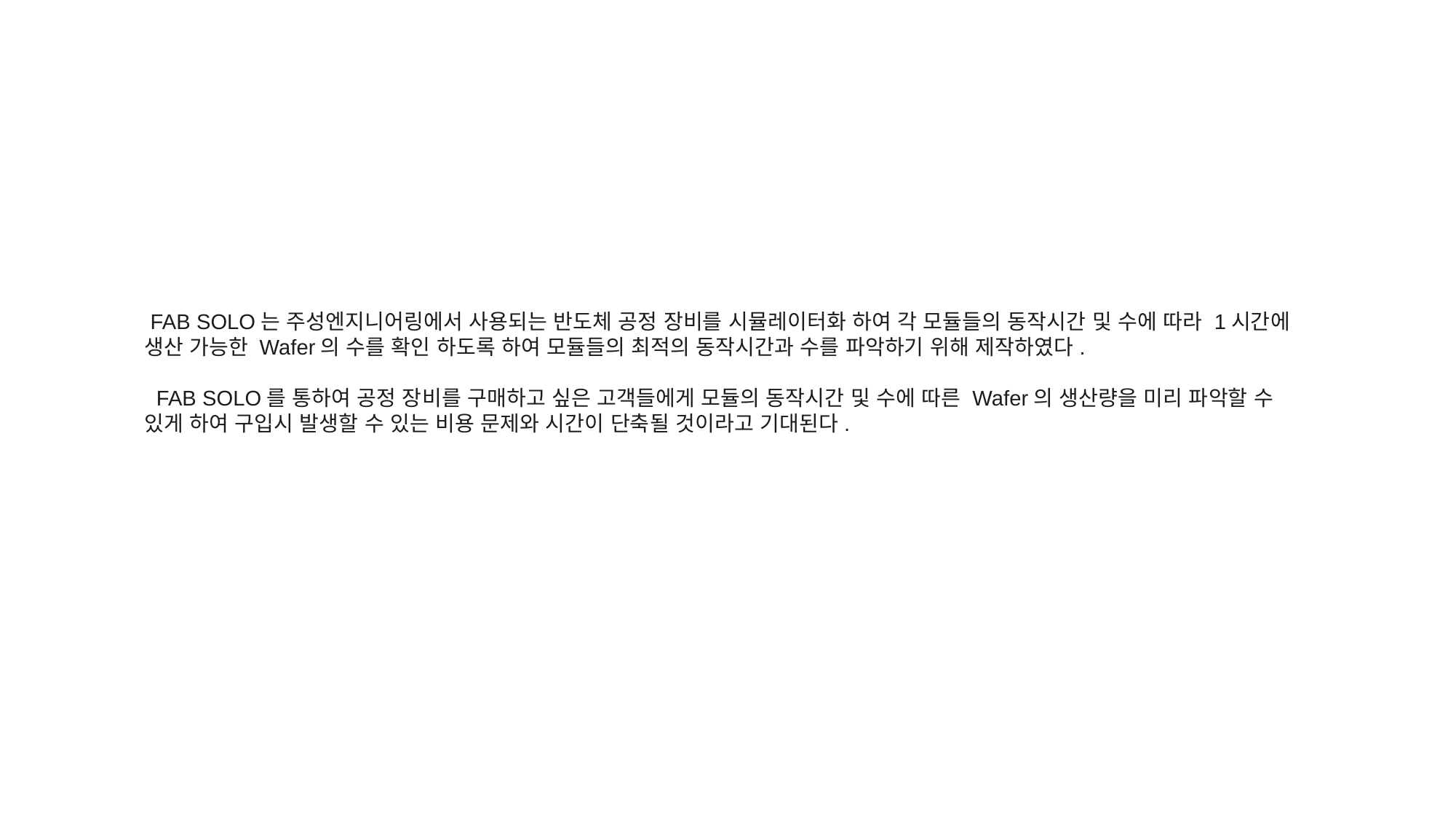

FAB SOLO는 주성엔지니어링에서 사용되는 반도체 공정 장비를 시뮬레이터화 하여 각 모듈들의 동작시간 및 수에 따라 1시간에 생산 가능한 Wafer의 수를 확인 하도록 하여 모듈들의 최적의 동작시간과 수를 파악하기 위해 제작하였다.

  FAB SOLO를 통하여 공정 장비를 구매하고 싶은 고객들에게 모듈의 동작시간 및 수에 따른 Wafer의 생산량을 미리 파악할 수 있게 하여 구입시 발생할 수 있는 비용 문제와 시간이 단축될 것이라고 기대된다.